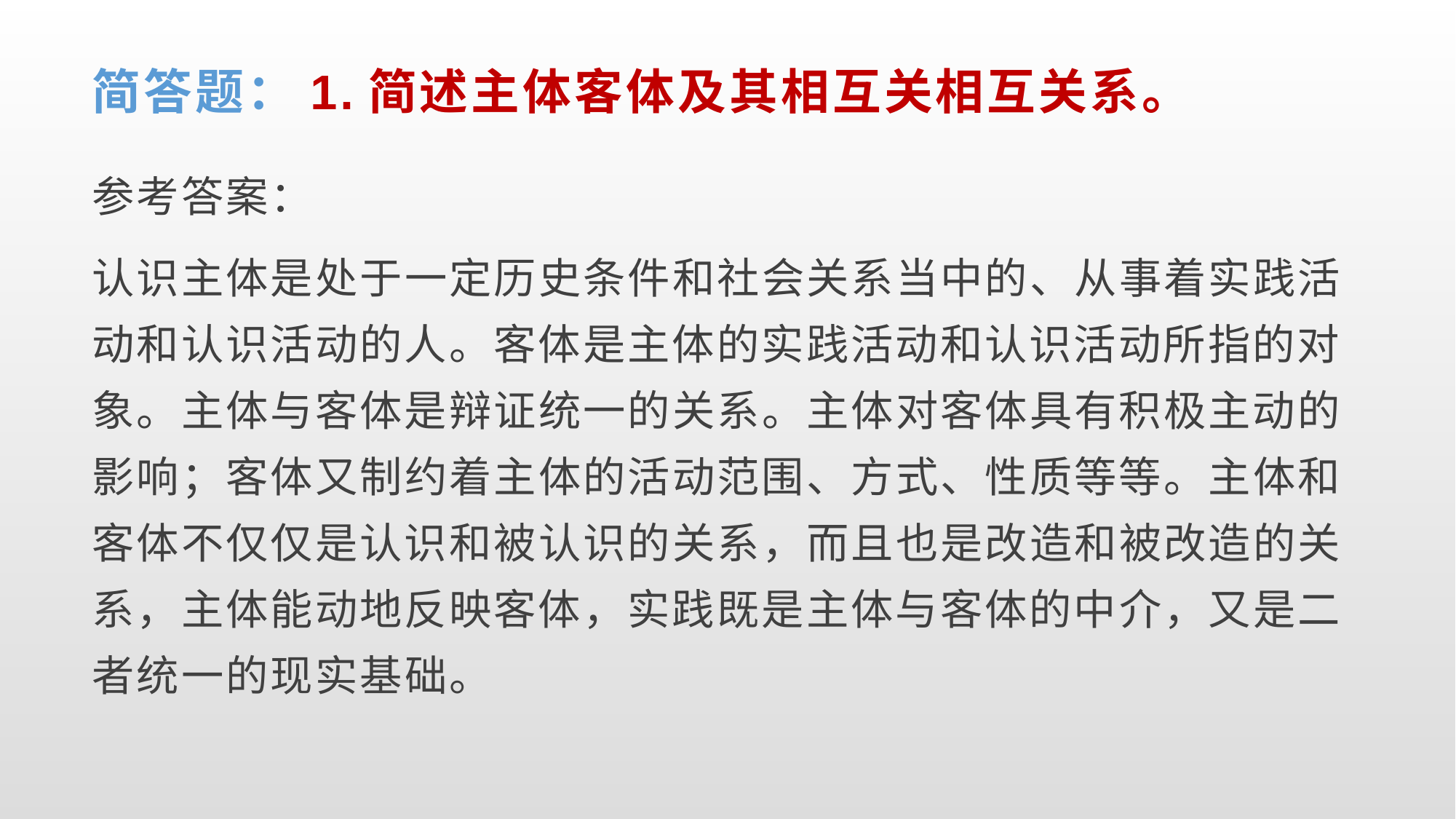

# 简答题：1.简述主体客体及其相互关相互关系。
参考答案：
认识主体是处于一定历史条件和社会关系当中的、从事着实践活动和认识活动的人。客体是主体的实践活动和认识活动所指的对象。主体与客体是辩证统一的关系。主体对客体具有积极主动的影响；客体又制约着主体的活动范围、方式、性质等等。主体和客体不仅仅是认识和被认识的关系，而且也是改造和被改造的关系，主体能动地反映客体，实践既是主体与客体的中介，又是二者统一的现实基础。